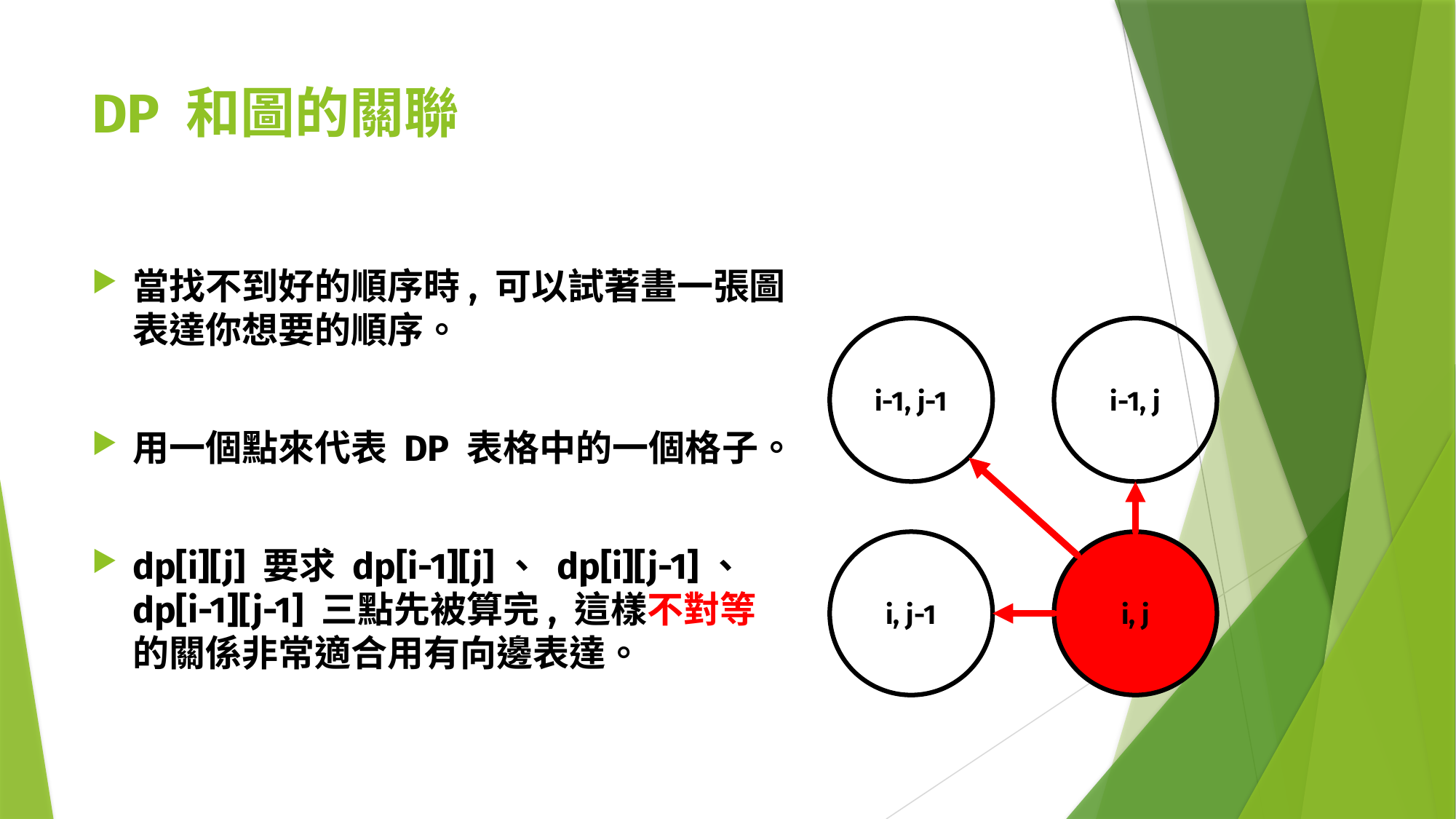

# DP 和圖的關聯
當找不到好的順序時, 可以試著畫一張圖表達你想要的順序。

用一個點來代表 DP 表格中的一個格子。

dp[i][j] 要求 dp[i-1][j]、 dp[i][j-1]、 dp[i-1][j-1] 三點先被算完, 這樣不對等的關係非常適合用有向邊表達。
i-1, j-1
i-1, j
i, j-1
i, j